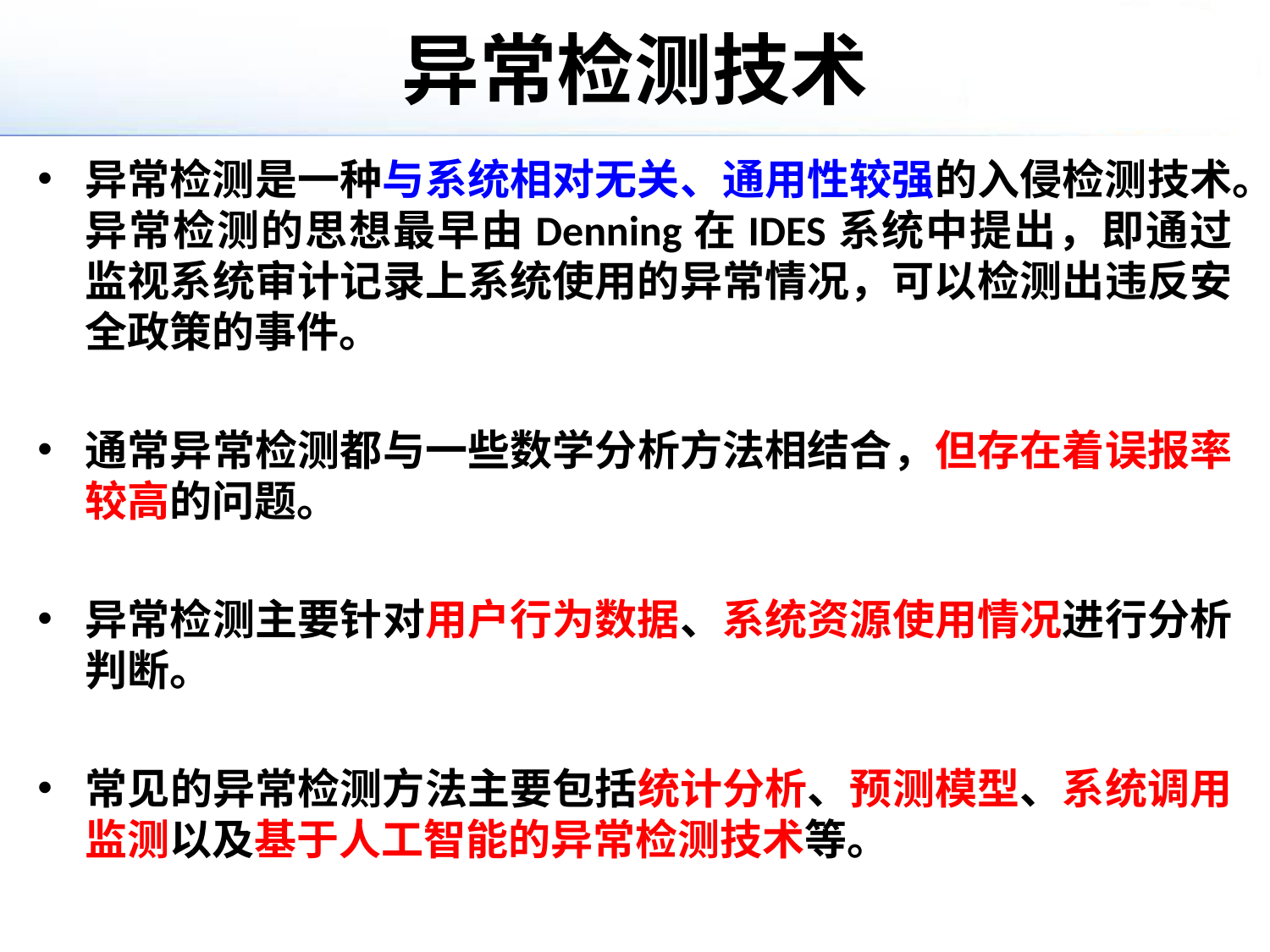

# 异常检测技术
异常检测是一种与系统相对无关、通用性较强的入侵检测技术。异常检测的思想最早由Denning在IDES系统中提出，即通过监视系统审计记录上系统使用的异常情况，可以检测出违反安全政策的事件。

通常异常检测都与一些数学分析方法相结合，但存在着误报率较高的问题。

异常检测主要针对用户行为数据、系统资源使用情况进行分析判断。

常见的异常检测方法主要包括统计分析、预测模型、系统调用监测以及基于人工智能的异常检测技术等。